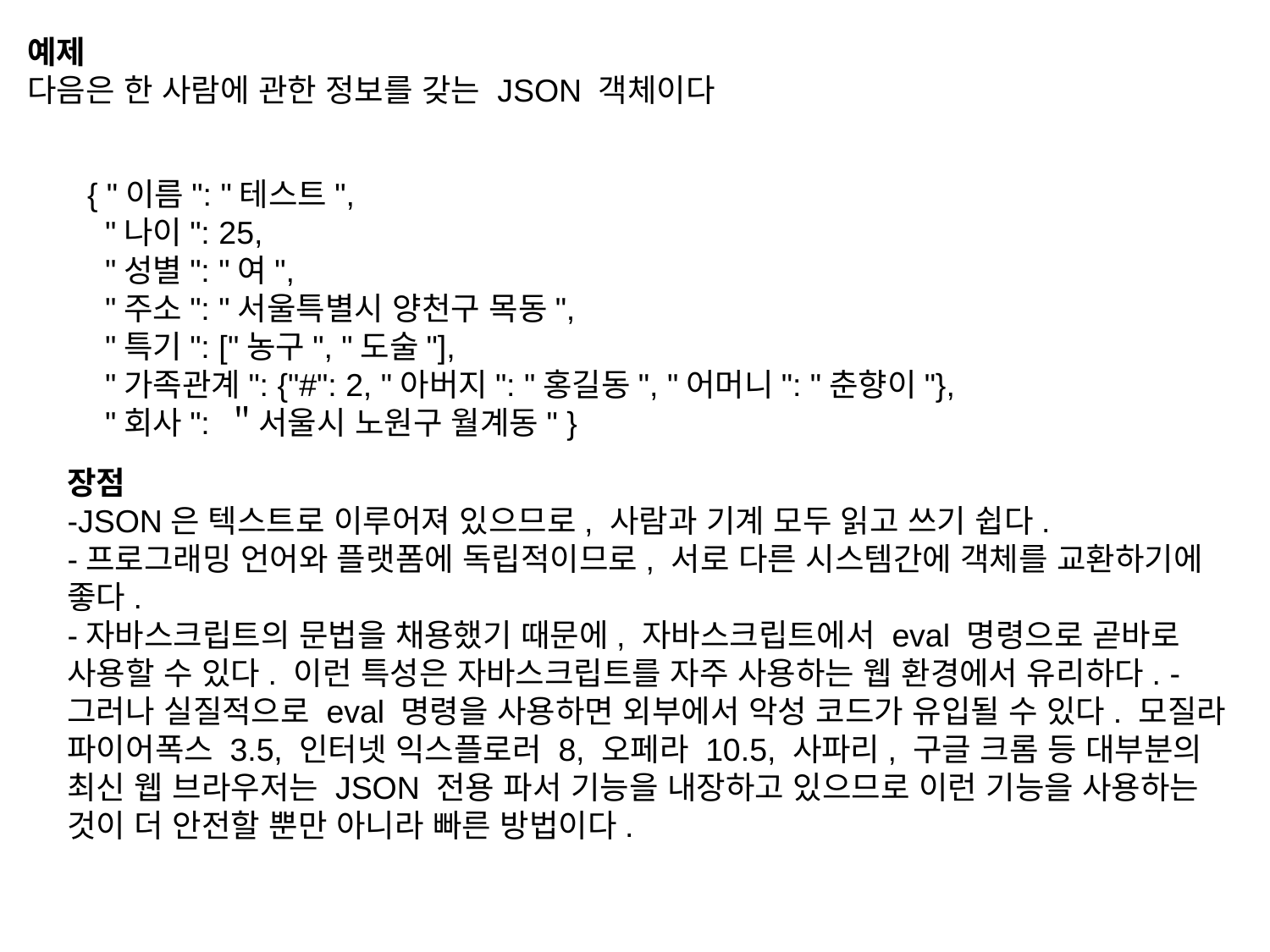

예제
다음은 한 사람에 관한 정보를 갖는 JSON 객체이다
{ "이름": "테스트",
  "나이": 25,
  "성별": "여",
  "주소": "서울특별시 양천구 목동",
  "특기": ["농구", "도술"],
  "가족관계": {"#": 2, "아버지": "홍길동", "어머니": "춘향이"},
  "회사": ＂서울시 노원구 월계동" }
장점
-JSON은 텍스트로 이루어져 있으므로, 사람과 기계 모두 읽고 쓰기 쉽다.
-프로그래밍 언어와 플랫폼에 독립적이므로, 서로 다른 시스템간에 객체를 교환하기에 좋다.
-자바스크립트의 문법을 채용했기 때문에, 자바스크립트에서 eval 명령으로 곧바로 사용할 수 있다. 이런 특성은 자바스크립트를 자주 사용하는 웹 환경에서 유리하다. -그러나 실질적으로 eval 명령을 사용하면 외부에서 악성 코드가 유입될 수 있다. 모질라 파이어폭스 3.5, 인터넷 익스플로러 8, 오페라 10.5, 사파리, 구글 크롬 등 대부분의 최신 웹 브라우저는 JSON 전용 파서 기능을 내장하고 있으므로 이런 기능을 사용하는 것이 더 안전할 뿐만 아니라 빠른 방법이다.